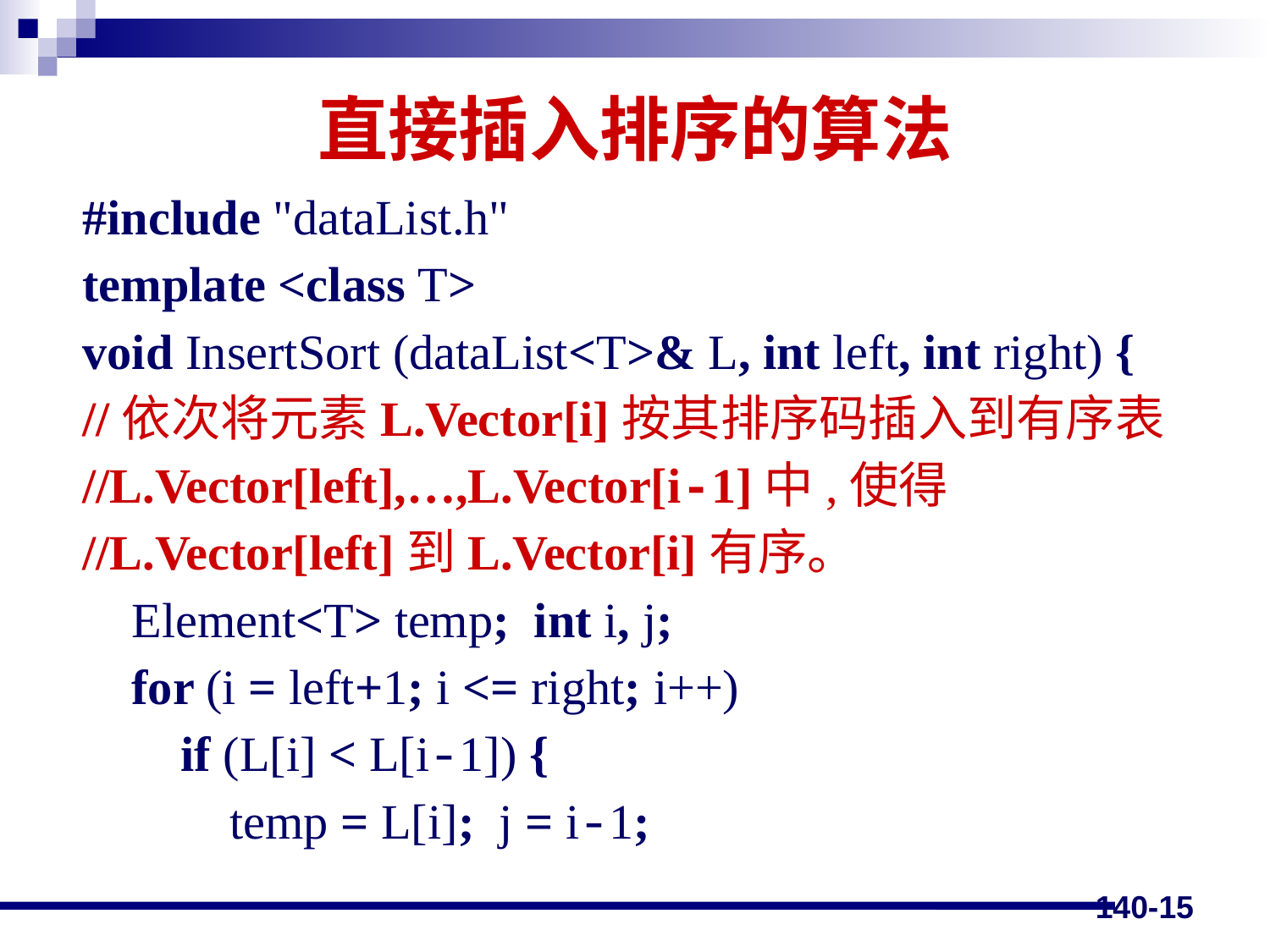

# 直接插入排序的算法
#include "dataList.h"
template <class T>
void InsertSort (dataList<T>& L, int left, int right) {
//依次将元素L.Vector[i]按其排序码插入到有序表
//L.Vector[left],…,L.Vector[i-1]中,使得
//L.Vector[left]到L.Vector[i]有序。
    Element<T> temp;  int i, j;
    for (i = left+1; i <= right; i++)
        if (L[i] < L[i-1]) {
            temp = L[i];  j = i-1;
140-15